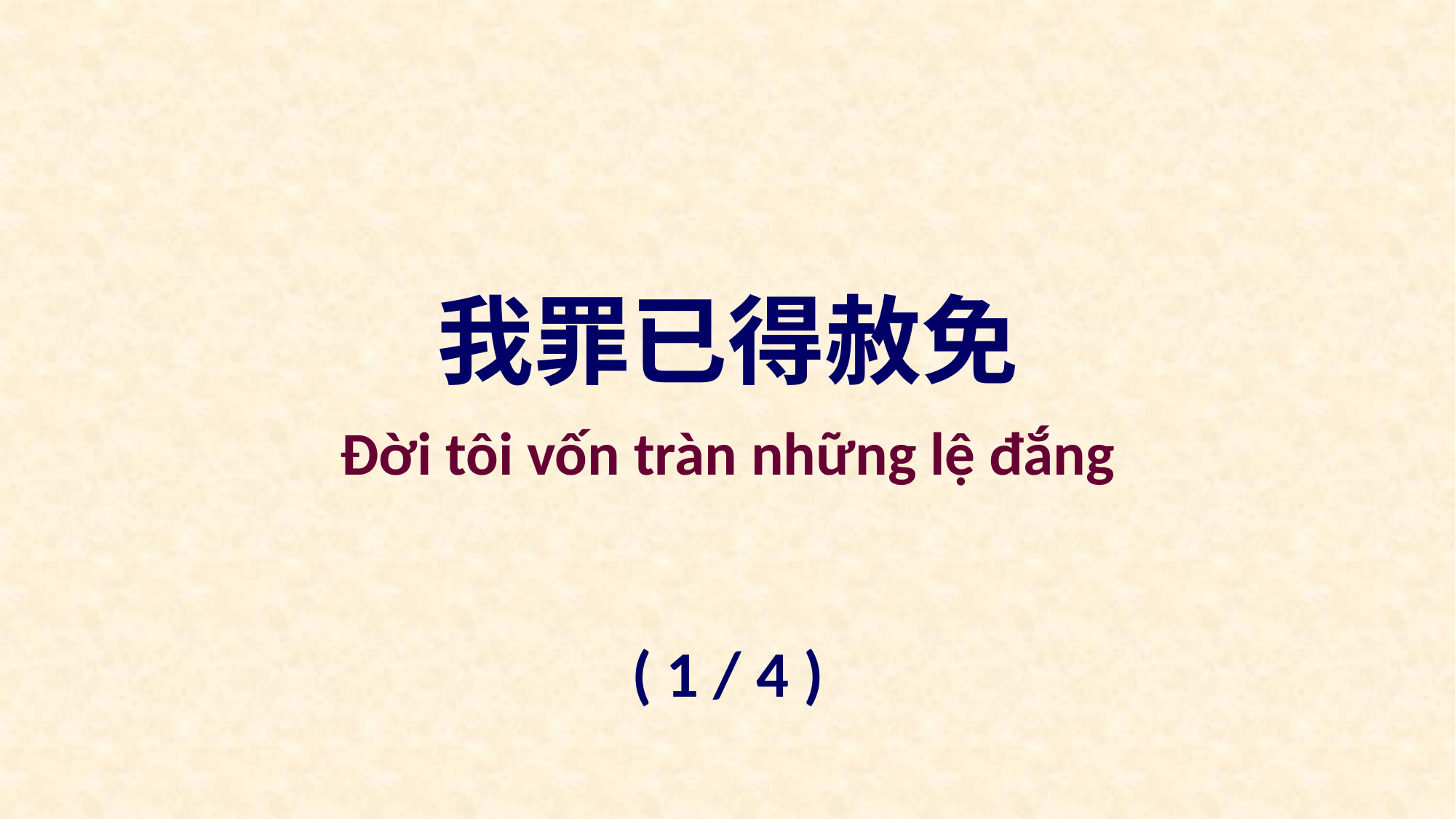

我罪已得赦免
Đời tôi vốn tràn những lệ đắng
( 1 / 4 )